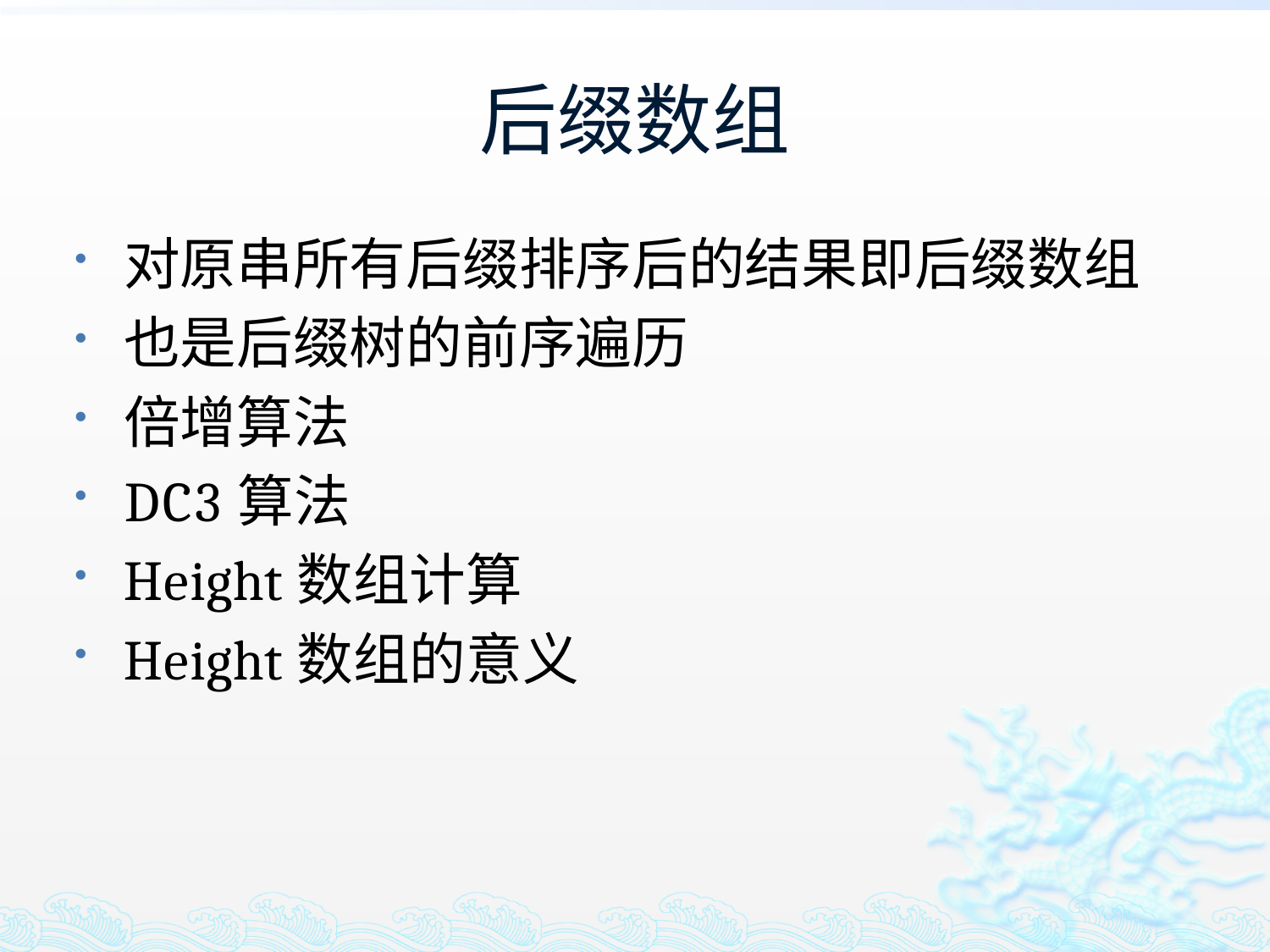

# 后缀数组
对原串所有后缀排序后的结果即后缀数组
也是后缀树的前序遍历
倍增算法
DC3算法
Height数组计算
Height数组的意义